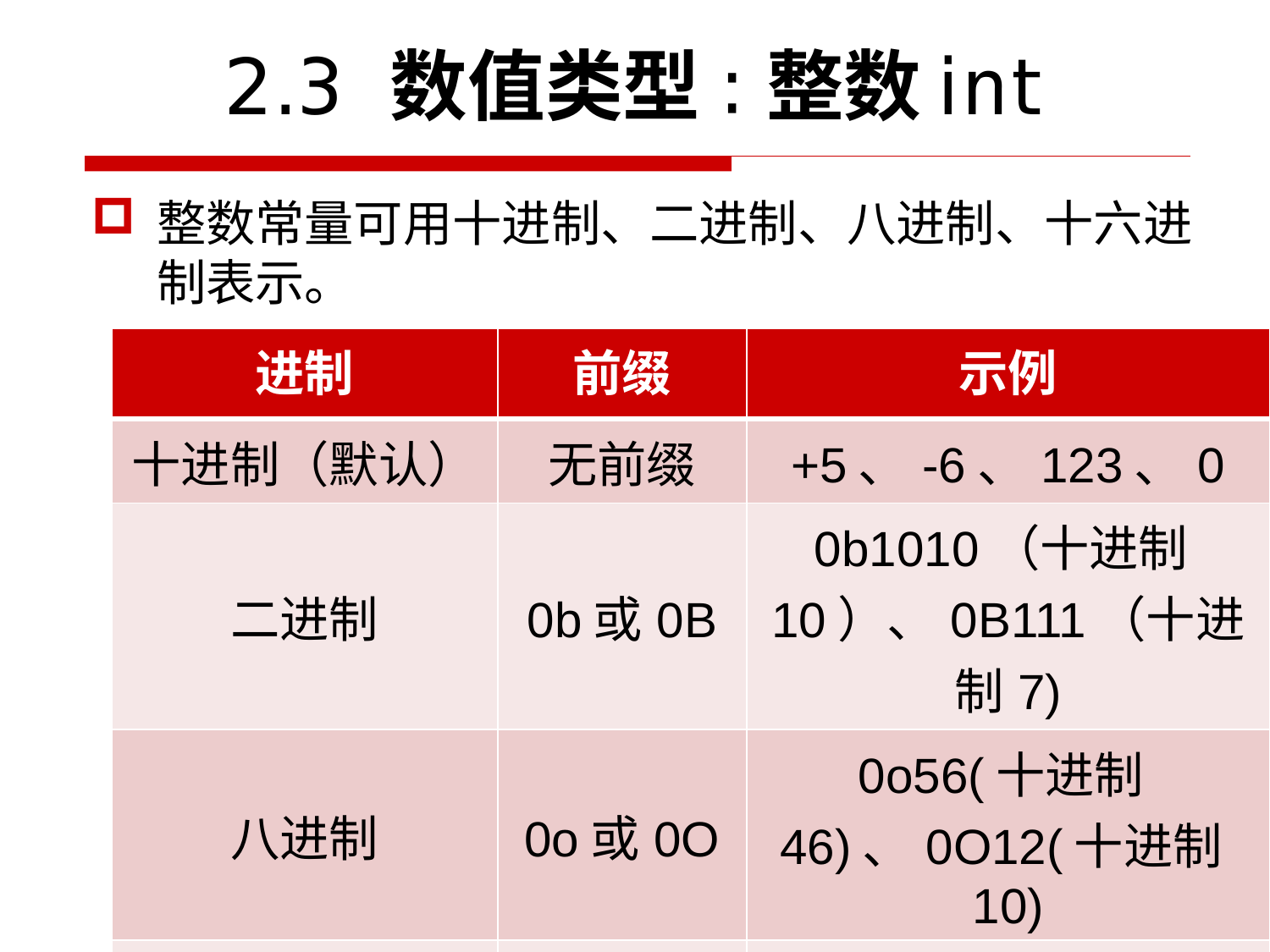

# 2.3 数值类型:整数int
整数常量可用十进制、二进制、八进制、十六进制表示。

| 进制 | 前缀 | 示例 |
| --- | --- | --- |
| 十进制（默认） | 无前缀 | +5、-6、123、0 |
| 二进制 | 0b或0B | 0b1010（十进制10）、0B111（十进制7) |
| 八进制 | 0o或0O | 0o56(十进制46)、0O12(十进制10) |
| 十六进制 | 0x或0X | 0xAb(十进制171)、0Xb1(十进制177) |
27